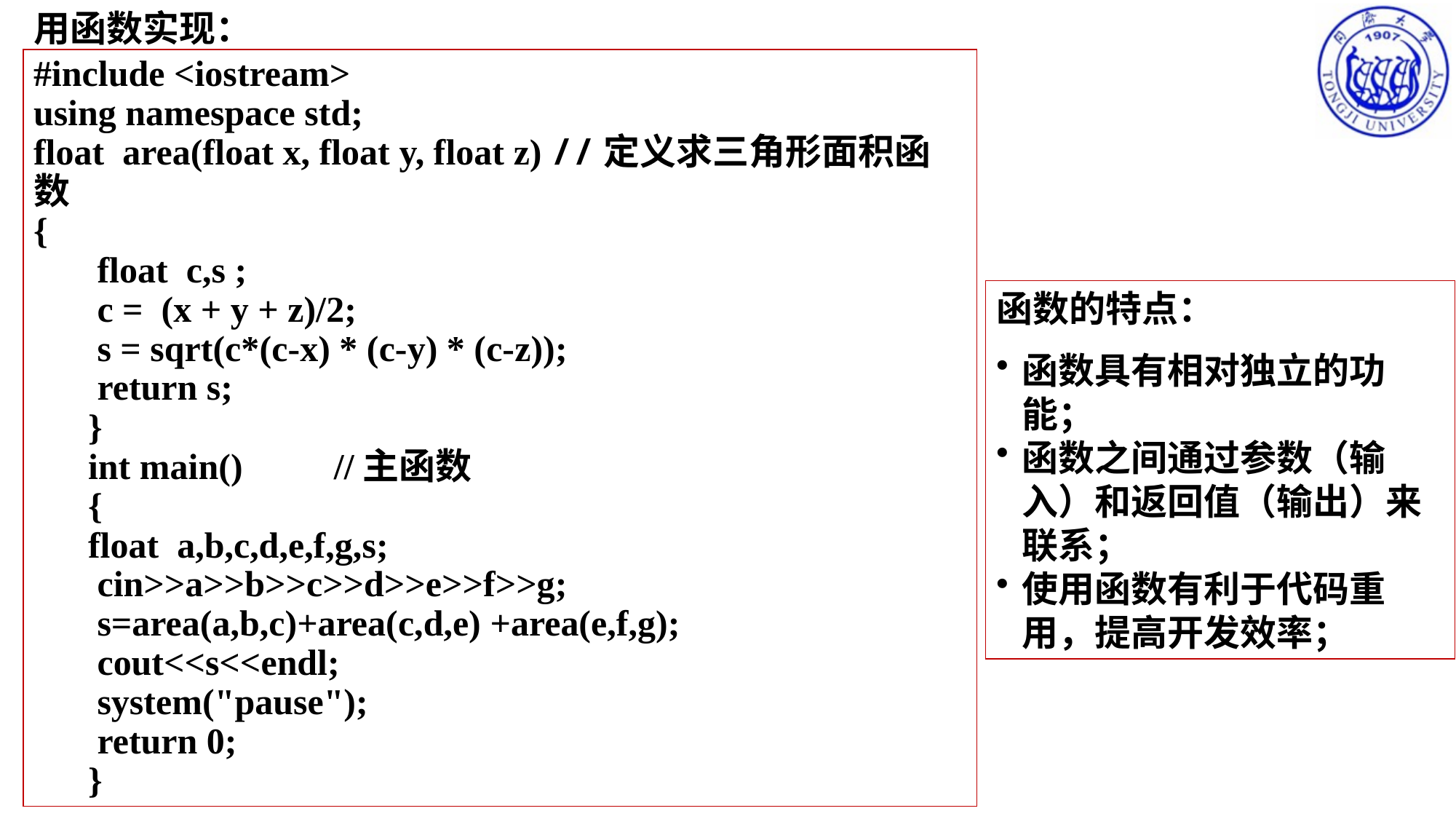

用函数实现：
#include <iostream>
using namespace std;
float  area(float x, float y, float z) //定义求三角形面积函数
{
 float  c,s ;
 c =  (x + y + z)/2;
 s = sqrt(c*(c-x) * (c-y) * (c-z));
 return s;
}
int main()          //主函数
{
float  a,b,c,d,e,f,g,s;
 cin>>a>>b>>c>>d>>e>>f>>g;
 s=area(a,b,c)+area(c,d,e) +area(e,f,g);
 cout<<s<<endl;
 system("pause");
 return 0;
}
函数的特点：
函数具有相对独立的功能；
函数之间通过参数（输入）和返回值（输出）来联系；
使用函数有利于代码重用，提高开发效率；